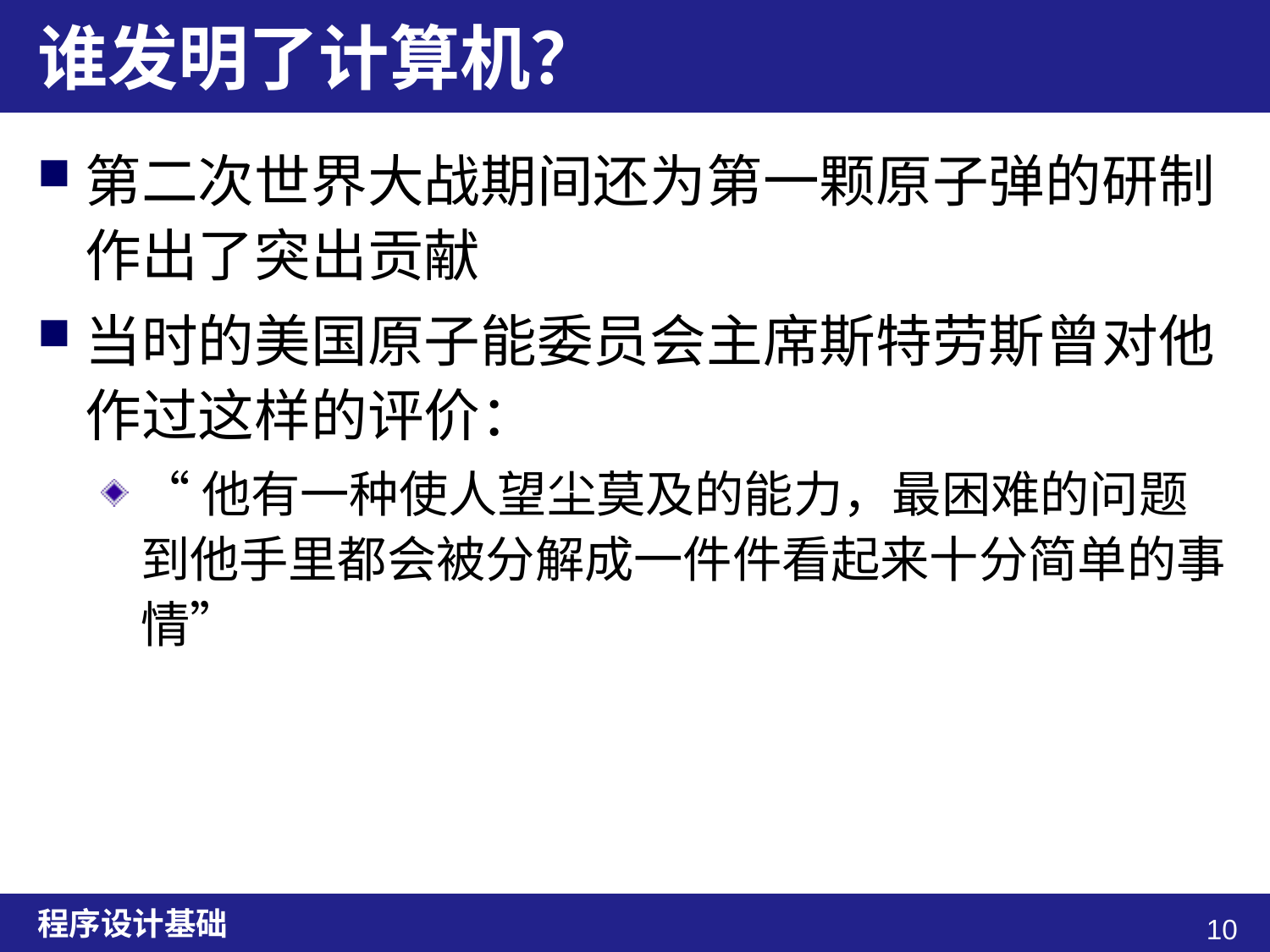

# 谁发明了计算机？
第二次世界大战期间还为第一颗原子弹的研制作出了突出贡献
当时的美国原子能委员会主席斯特劳斯曾对他作过这样的评价：
“他有一种使人望尘莫及的能力，最困难的问题到他手里都会被分解成一件件看起来十分简单的事情”